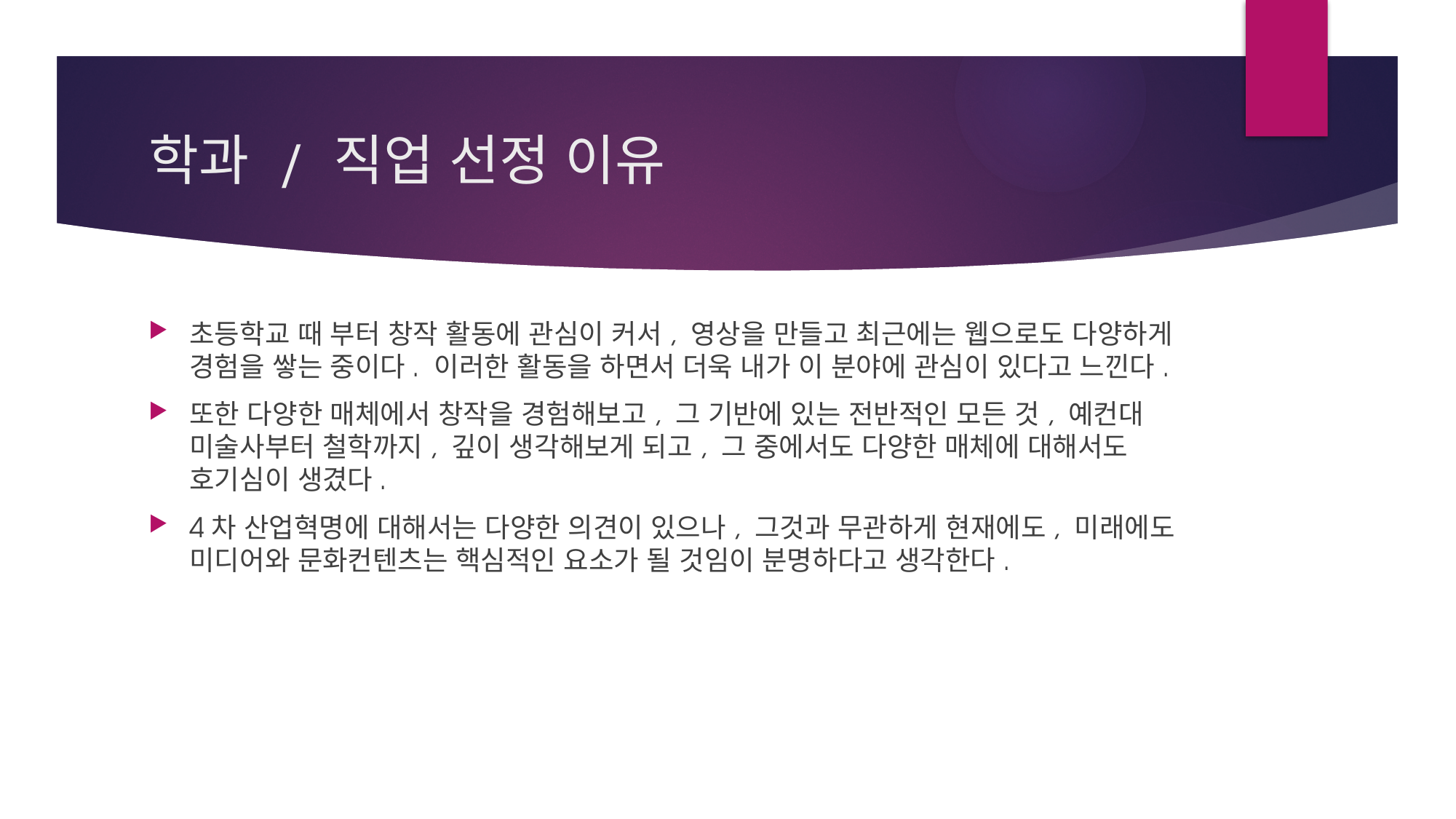

# 학과 / 직업 선정 이유
초등학교 때 부터 창작 활동에 관심이 커서, 영상을 만들고 최근에는 웹으로도 다양하게 경험을 쌓는 중이다. 이러한 활동을 하면서 더욱 내가 이 분야에 관심이 있다고 느낀다.
또한 다양한 매체에서 창작을 경험해보고, 그 기반에 있는 전반적인 모든 것, 예컨대 미술사부터 철학까지, 깊이 생각해보게 되고, 그 중에서도 다양한 매체에 대해서도 호기심이 생겼다.
4차 산업혁명에 대해서는 다양한 의견이 있으나, 그것과 무관하게 현재에도, 미래에도 미디어와 문화컨텐츠는 핵심적인 요소가 될 것임이 분명하다고 생각한다.